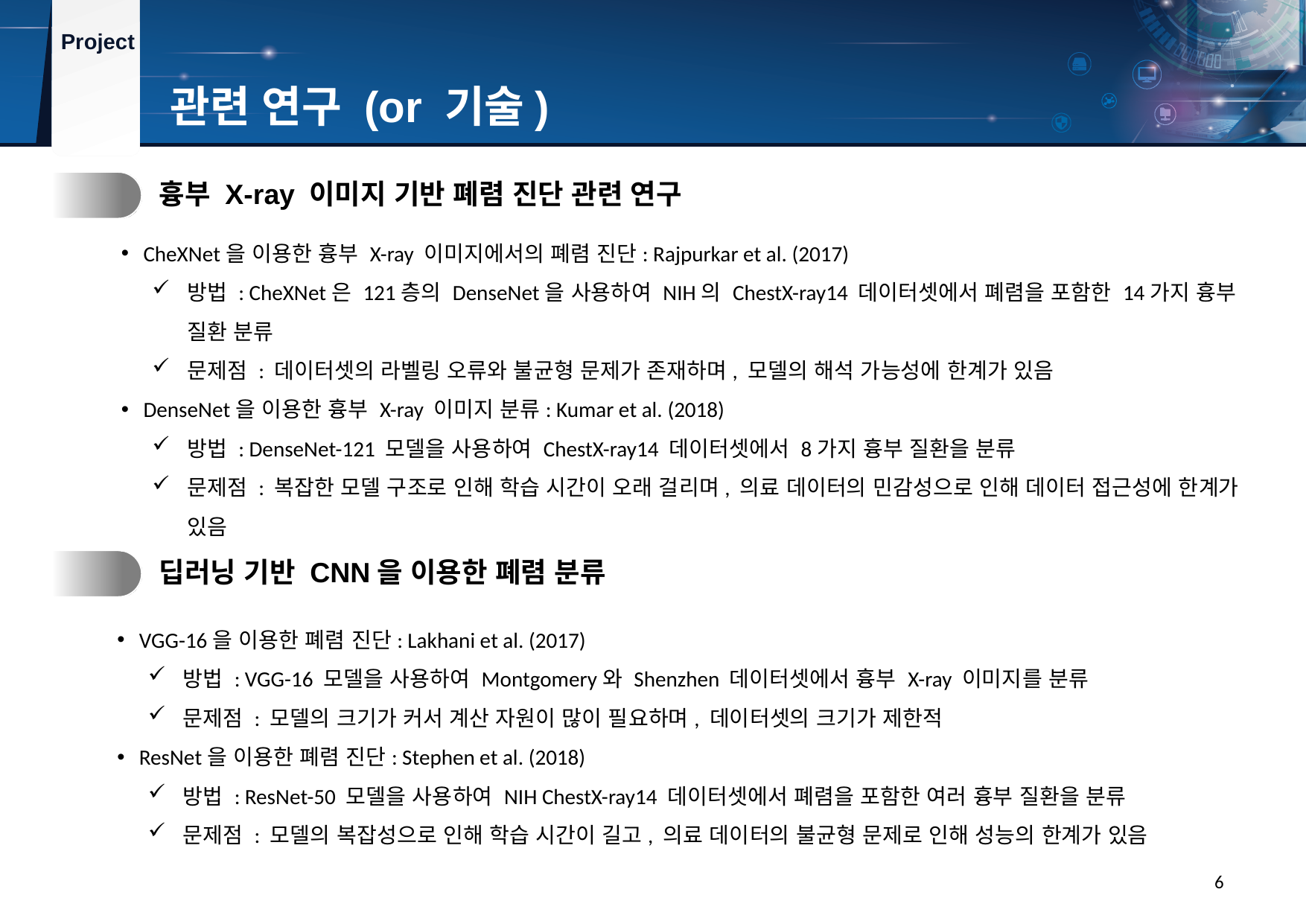

관련 연구 (or 기술)

1.
흉부 X-ray 이미지 기반 폐렴 진단 관련 연구
CheXNet을 이용한 흉부 X-ray 이미지에서의 폐렴 진단: Rajpurkar et al. (2017)
방법 : CheXNet은 121층의 DenseNet을 사용하여 NIH의 ChestX-ray14 데이터셋에서 폐렴을 포함한 14가지 흉부 질환 분류
문제점 : 데이터셋의 라벨링 오류와 불균형 문제가 존재하며, 모델의 해석 가능성에 한계가 있음
DenseNet을 이용한 흉부 X-ray 이미지 분류: Kumar et al. (2018)
방법 : DenseNet-121 모델을 사용하여 ChestX-ray14 데이터셋에서 8가지 흉부 질환을 분류
문제점 : 복잡한 모델 구조로 인해 학습 시간이 오래 걸리며, 의료 데이터의 민감성으로 인해 데이터 접근성에 한계가 있음

2.
딥러닝 기반 CNN을 이용한 폐렴 분류
VGG-16을 이용한 폐렴 진단: Lakhani et al. (2017)
방법 : VGG-16 모델을 사용하여 Montgomery와 Shenzhen 데이터셋에서 흉부 X-ray 이미지를 분류
문제점 : 모델의 크기가 커서 계산 자원이 많이 필요하며, 데이터셋의 크기가 제한적
ResNet을 이용한 폐렴 진단: Stephen et al. (2018)
방법 : ResNet-50 모델을 사용하여 NIH ChestX-ray14 데이터셋에서 폐렴을 포함한 여러 흉부 질환을 분류
문제점 : 모델의 복잡성으로 인해 학습 시간이 길고, 의료 데이터의 불균형 문제로 인해 성능의 한계가 있음
6